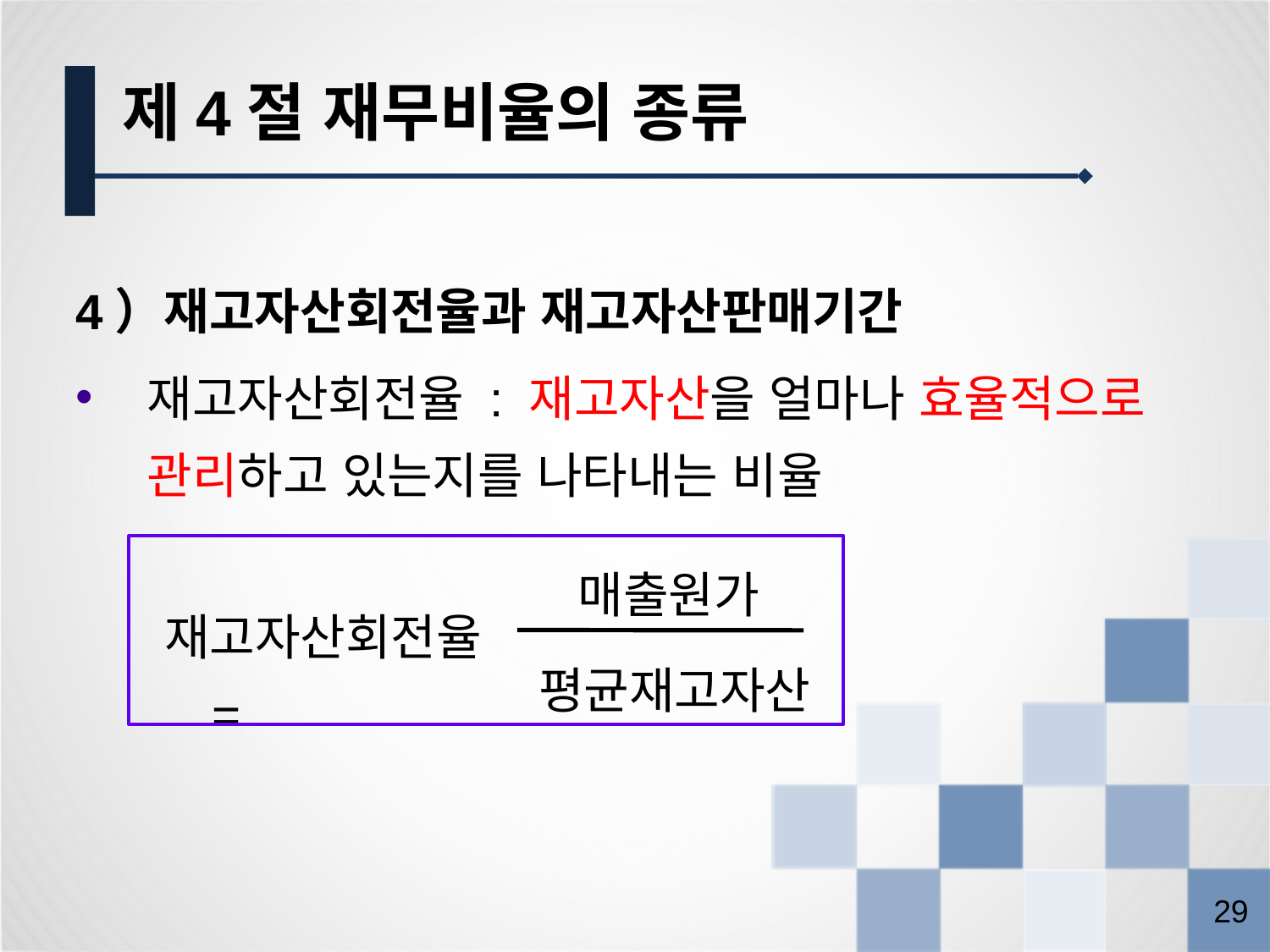

제4절 재무비율의 종류

4）재고자산회전율과 재고자산판매기간
재고자산회전율 : 재고자산을 얼마나 효율적으로 관리하고 있는지를 나타내는 비율

매출원가
재고자산회전율 =
평균재고자산
29